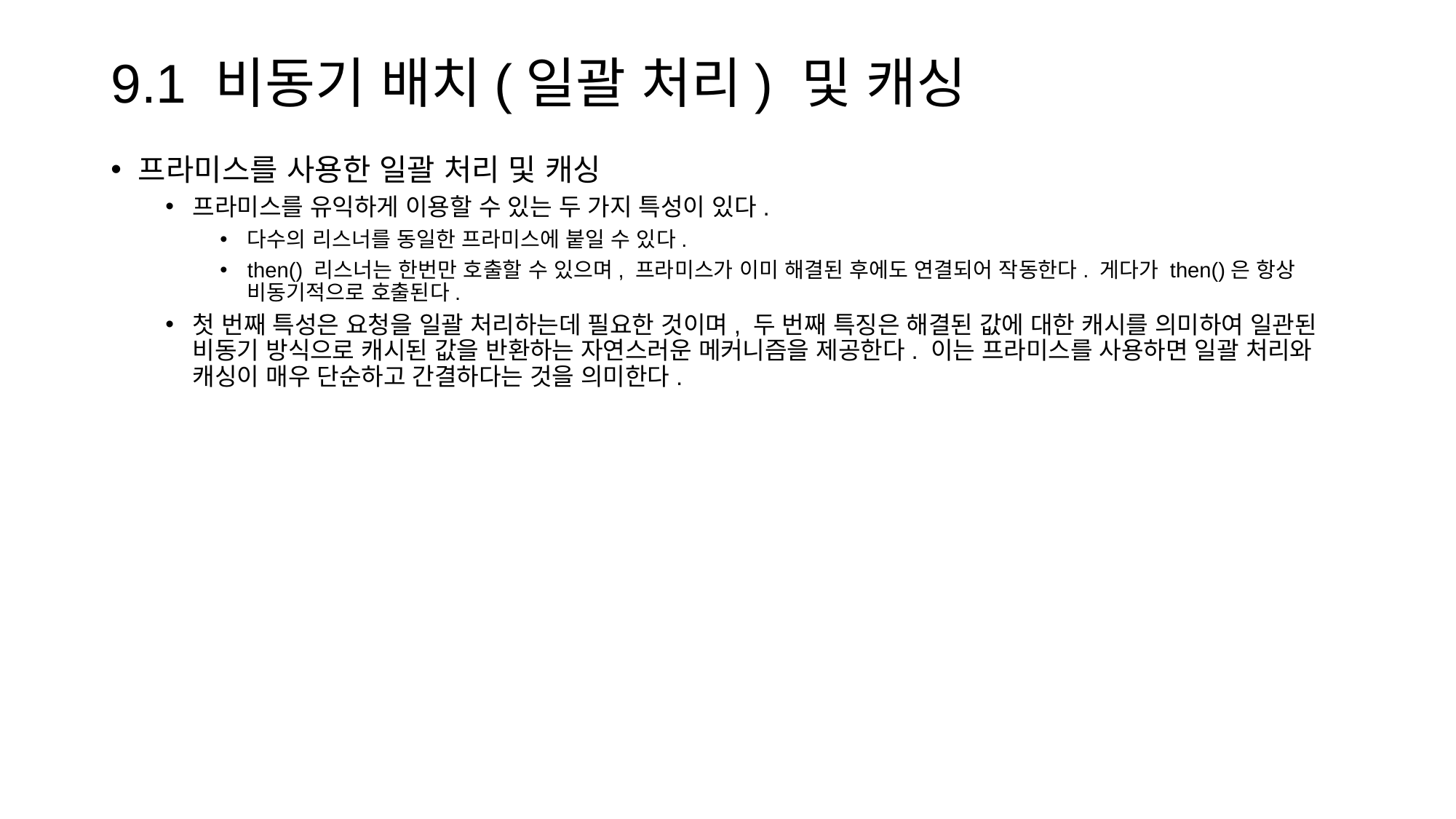

# 9.1 비동기 배치(일괄 처리) 및 캐싱
프라미스를 사용한 일괄 처리 및 캐싱
프라미스를 유익하게 이용할 수 있는 두 가지 특성이 있다.
다수의 리스너를 동일한 프라미스에 붙일 수 있다.
then() 리스너는 한번만 호출할 수 있으며, 프라미스가 이미 해결된 후에도 연결되어 작동한다. 게다가 then()은 항상 비동기적으로 호출된다.
첫 번째 특성은 요청을 일괄 처리하는데 필요한 것이며, 두 번째 특징은 해결된 값에 대한 캐시를 의미하여 일관된 비동기 방식으로 캐시된 값을 반환하는 자연스러운 메커니즘을 제공한다. 이는 프라미스를 사용하면 일괄 처리와 캐싱이 매우 단순하고 간결하다는 것을 의미한다.